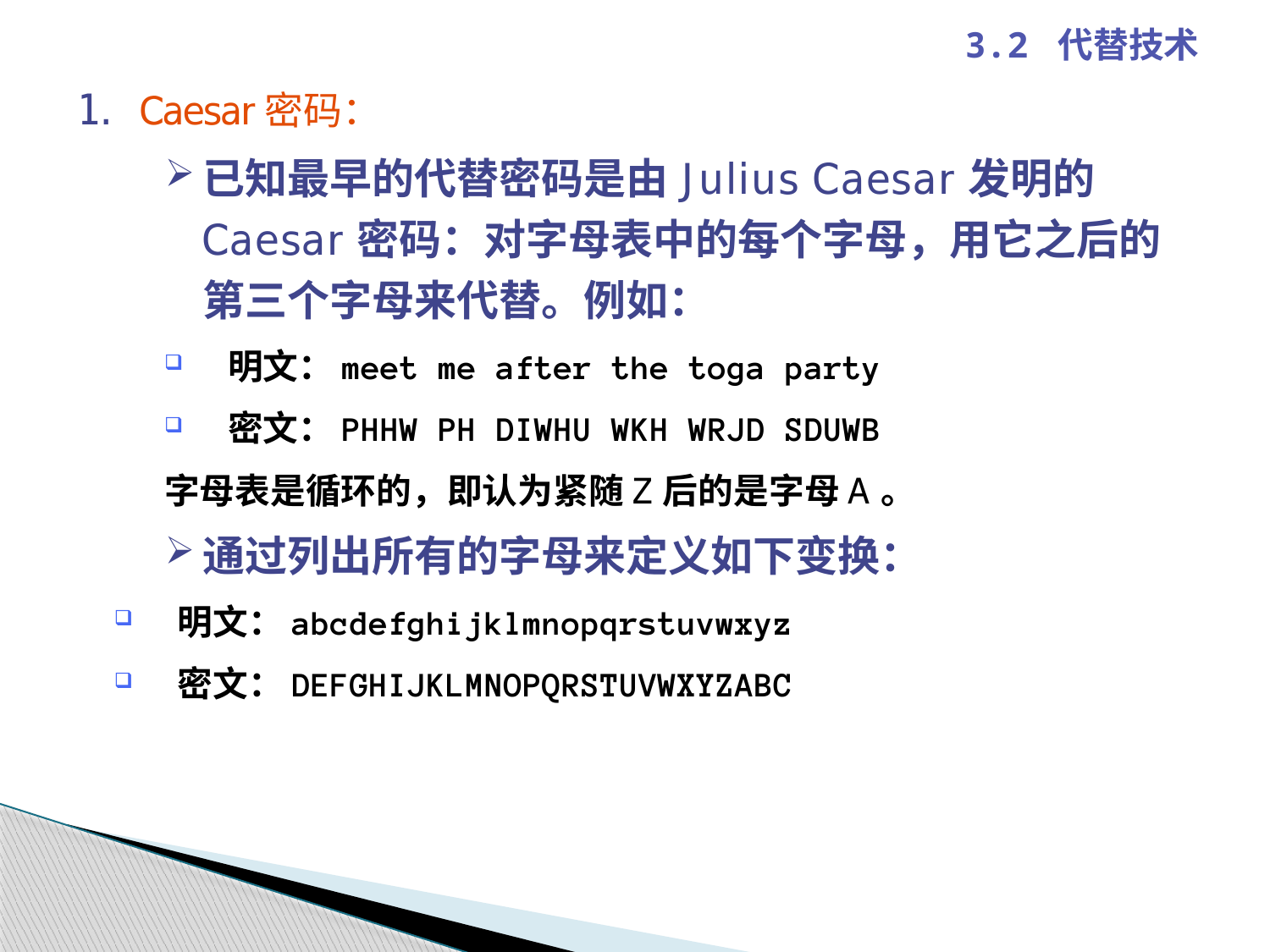

3.2 代替技术
1.  Caesar密码：
已知最早的代替密码是由Julius Caesar发明的Caesar密码：对字母表中的每个字母，用它之后的第三个字母来代替。例如：
明文：meet me after the toga party
密文：PHHW PH DIWHU WKH WRJD SDUWB
字母表是循环的，即认为紧随Z后的是字母A。
通过列出所有的字母来定义如下变换：
明文：abcdefghijklmnopqrstuvwxyz
密文：DEFGHIJKLMNOPQRSTUVWXYZABC